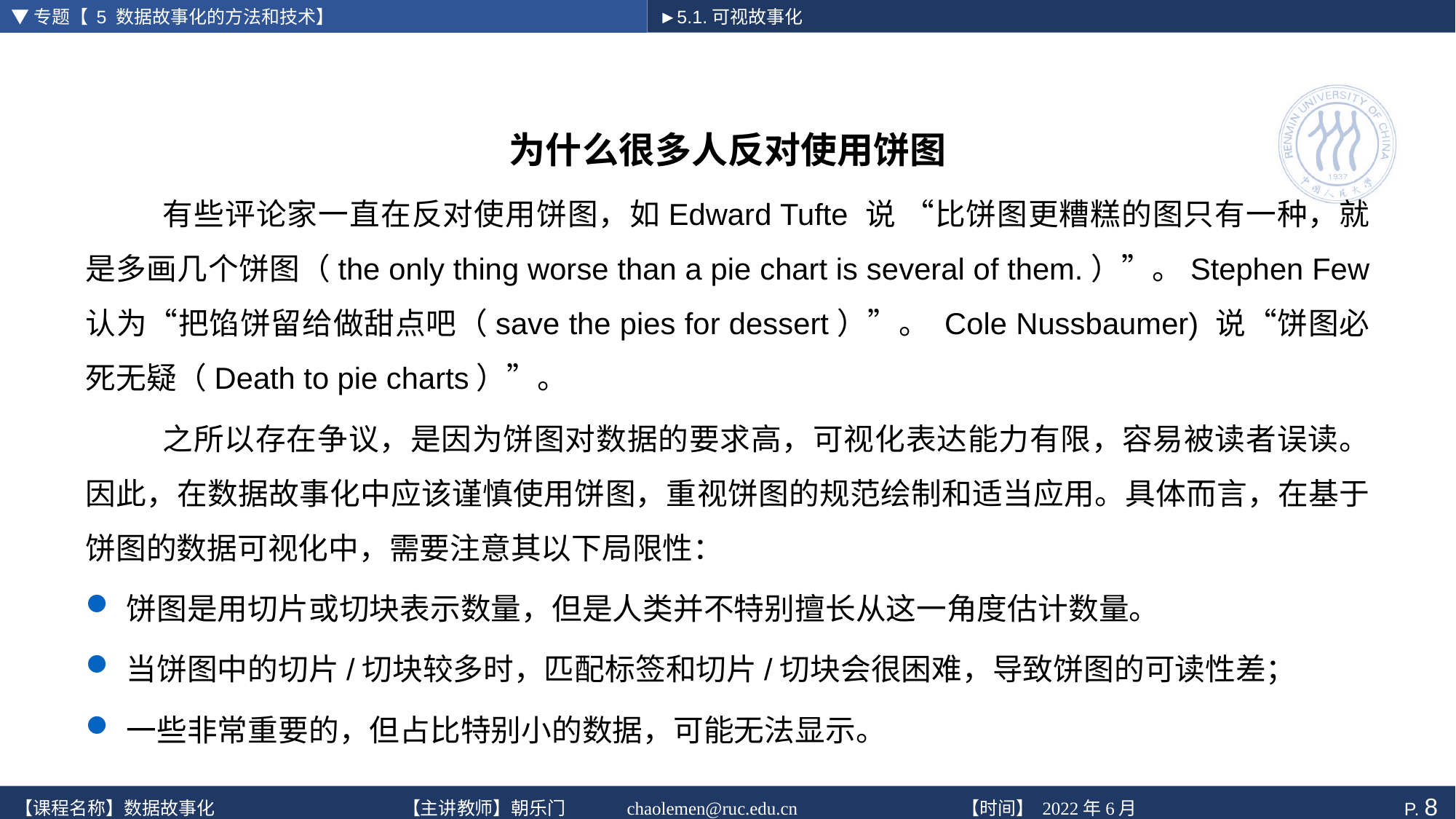

▼专题【 5 数据故事化的方法和技术】
►5.1.可视故事化
为什么很多人反对使用饼图
有些评论家一直在反对使用饼图，如Edward Tufte 说 “比饼图更糟糕的图只有一种，就是多画几个饼图（the only thing worse than a pie chart is several of them.）”。Stephen Few 认为“把馅饼留给做甜点吧（save the pies for dessert）”。 Cole Nussbaumer) 说“饼图必死无疑（Death to pie charts）”。
之所以存在争议，是因为饼图对数据的要求高，可视化表达能力有限，容易被读者误读。因此，在数据故事化中应该谨慎使用饼图，重视饼图的规范绘制和适当应用。具体而言，在基于饼图的数据可视化中，需要注意其以下局限性：
饼图是用切片或切块表示数量，但是人类并不特别擅长从这一角度估计数量。
当饼图中的切片/切块较多时，匹配标签和切片/切块会很困难，导致饼图的可读性差；
一些非常重要的，但占比特别小的数据，可能无法显示。